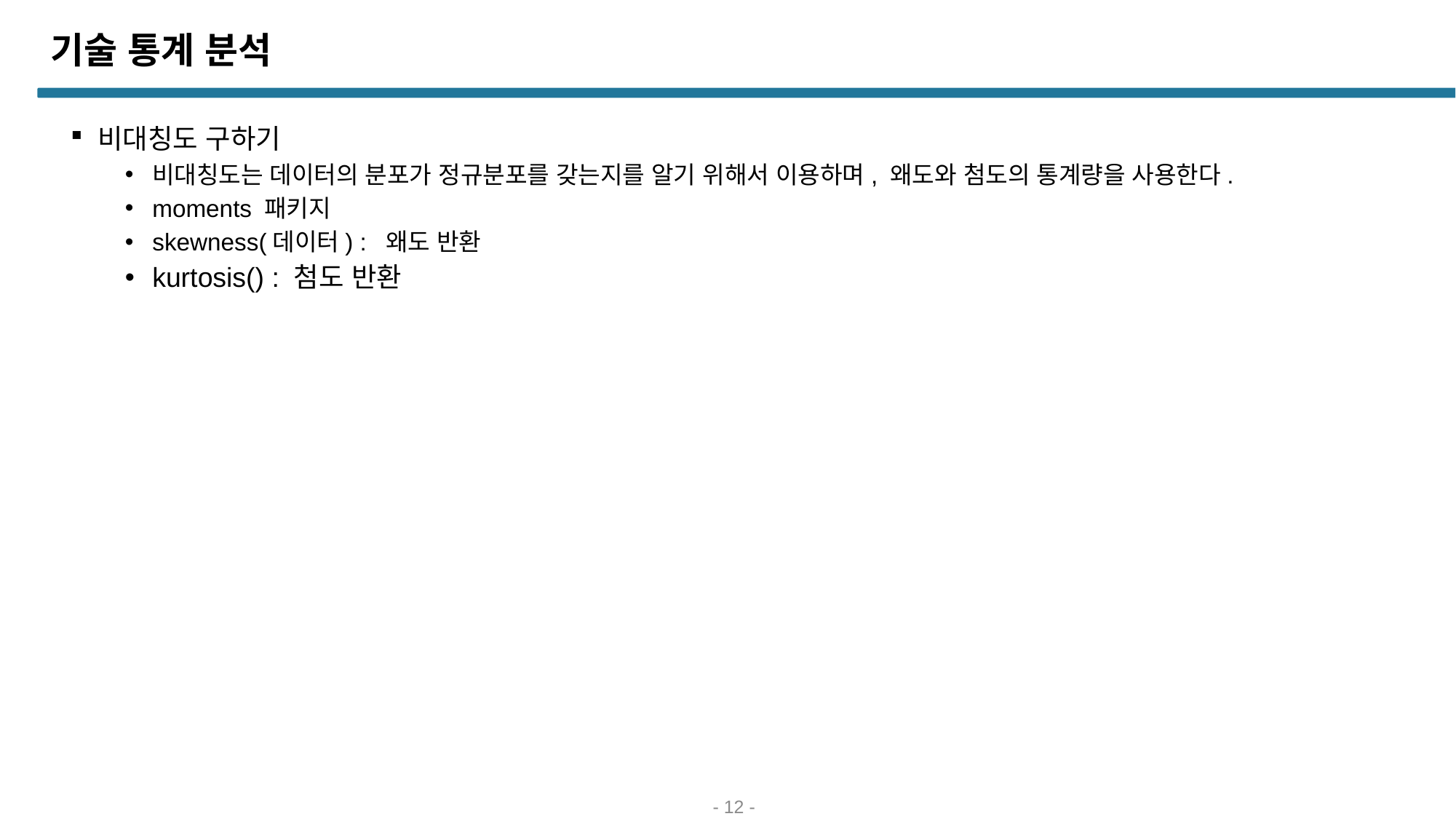

# 기술 통계 분석
비대칭도 구하기
비대칭도는 데이터의 분포가 정규분포를 갖는지를 알기 위해서 이용하며, 왜도와 첨도의 통계량을 사용한다.
moments 패키지
skewness(데이터) :  왜도 반환
kurtosis() : 첨도 반환
- 12 -